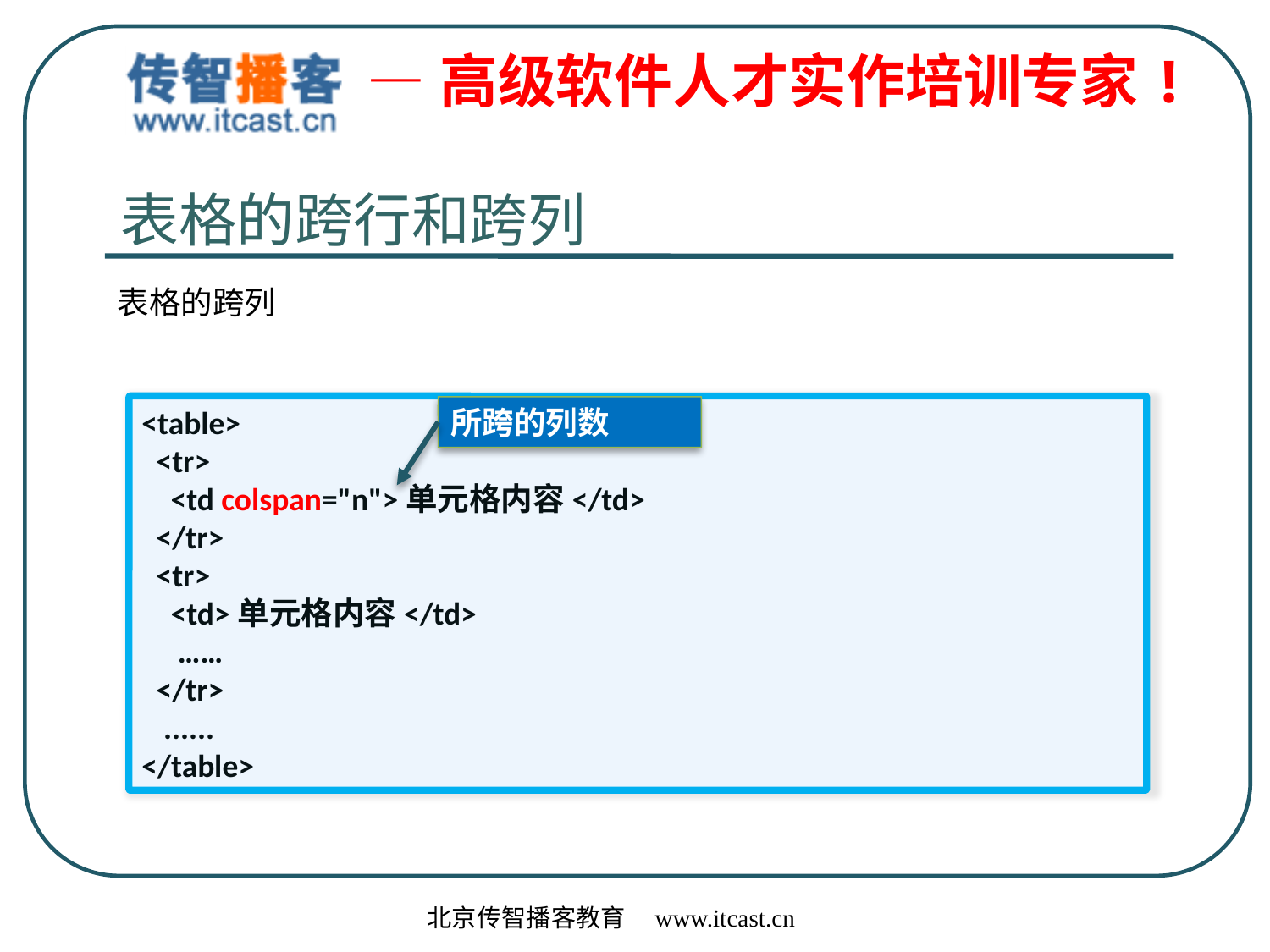

表格的跨行和跨列
表格的跨列

<table>
  <tr>
    <td colspan="n">单元格内容</td>
  </tr>
  <tr>
    <td>单元格内容</td>
     ……
  </tr>
   ......
</table>
所跨的列数
北京传智播客教育   www.itcast.cn